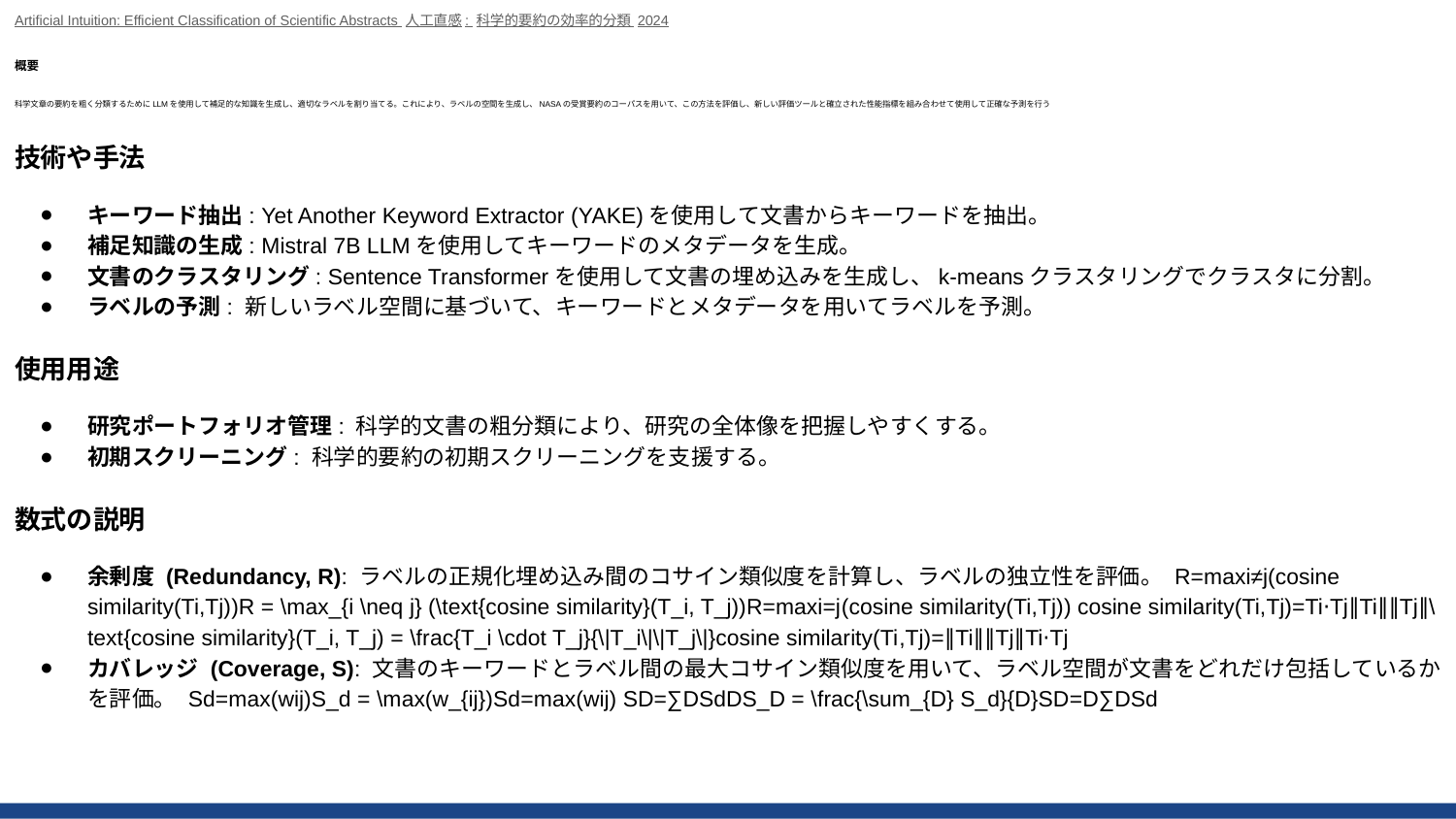

Artificial Intuition: Efficient Classification of Scientific Abstracts 人工直感: 科学的要約の効率的分類 2024
概要
科学文章の要約を粗く分類するためにLLMを使用して補足的な知識を生成し、適切なラベルを割り当てる。これにより、ラベルの空間を生成し、NASAの受賞要約のコーパスを用いて、この方法を評価し、新しい評価ツールと確立された性能指標を組み合わせて使用して正確な予測を行う
技術や手法
キーワード抽出: Yet Another Keyword Extractor (YAKE)を使用して文書からキーワードを抽出。
補足知識の生成: Mistral 7B LLMを使用してキーワードのメタデータを生成。
文書のクラスタリング: Sentence Transformerを使用して文書の埋め込みを生成し、k-meansクラスタリングでクラスタに分割。
ラベルの予測: 新しいラベル空間に基づいて、キーワードとメタデータを用いてラベルを予測。
使用用途
研究ポートフォリオ管理: 科学的文書の粗分類により、研究の全体像を把握しやすくする。
初期スクリーニング: 科学的要約の初期スクリーニングを支援する。
数式の説明
余剰度 (Redundancy, R): ラベルの正規化埋め込み間のコサイン類似度を計算し、ラベルの独立性を評価。 R=max⁡i≠j(cosine similarity(Ti,Tj))R = \max_{i \neq j} (\text{cosine similarity}(T_i, T_j))R=maxi=j​(cosine similarity(Ti​,Tj​)) cosine similarity(Ti,Tj)=Ti⋅Tj∥Ti∥∥Tj∥\text{cosine similarity}(T_i, T_j) = \frac{T_i \cdot T_j}{\|T_i\|\|T_j\|}cosine similarity(Ti​,Tj​)=∥Ti​∥∥Tj​∥Ti​⋅Tj​​
カバレッジ (Coverage, S): 文書のキーワードとラベル間の最大コサイン類似度を用いて、ラベル空間が文書をどれだけ包括しているかを評価。 Sd=max⁡(wij)S_d = \max(w_{ij})Sd​=max(wij​) SD=∑DSdDS_D = \frac{\sum_{D} S_d}{D}SD​=D∑D​Sd​​